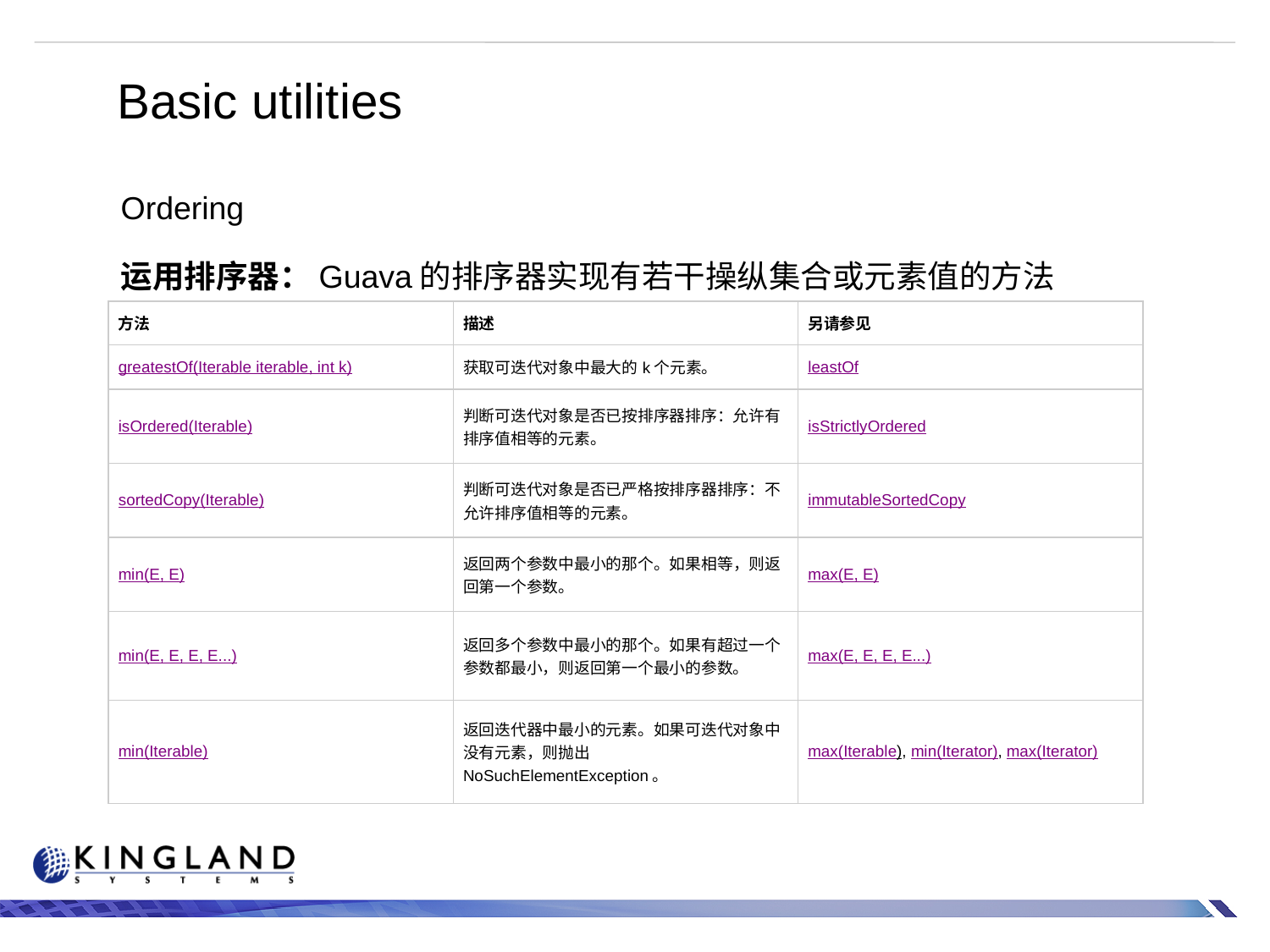

Basic utilities
Ordering
运用排序器：Guava的排序器实现有若干操纵集合或元素值的方法
| 方法 | 描述 | 另请参见 |
| --- | --- | --- |
| greatestOf(Iterable iterable, int k) | 获取可迭代对象中最大的k个元素。 | leastOf |
| isOrdered(Iterable) | 判断可迭代对象是否已按排序器排序：允许有排序值相等的元素。 | isStrictlyOrdered |
| sortedCopy(Iterable) | 判断可迭代对象是否已严格按排序器排序：不允许排序值相等的元素。 | immutableSortedCopy |
| min(E, E) | 返回两个参数中最小的那个。如果相等，则返回第一个参数。 | max(E, E) |
| min(E, E, E, E...) | 返回多个参数中最小的那个。如果有超过一个参数都最小，则返回第一个最小的参数。 | max(E, E, E, E...) |
| min(Iterable) | 返回迭代器中最小的元素。如果可迭代对象中没有元素，则抛出NoSuchElementException。 | max(Iterable), min(Iterator), max(Iterator) |